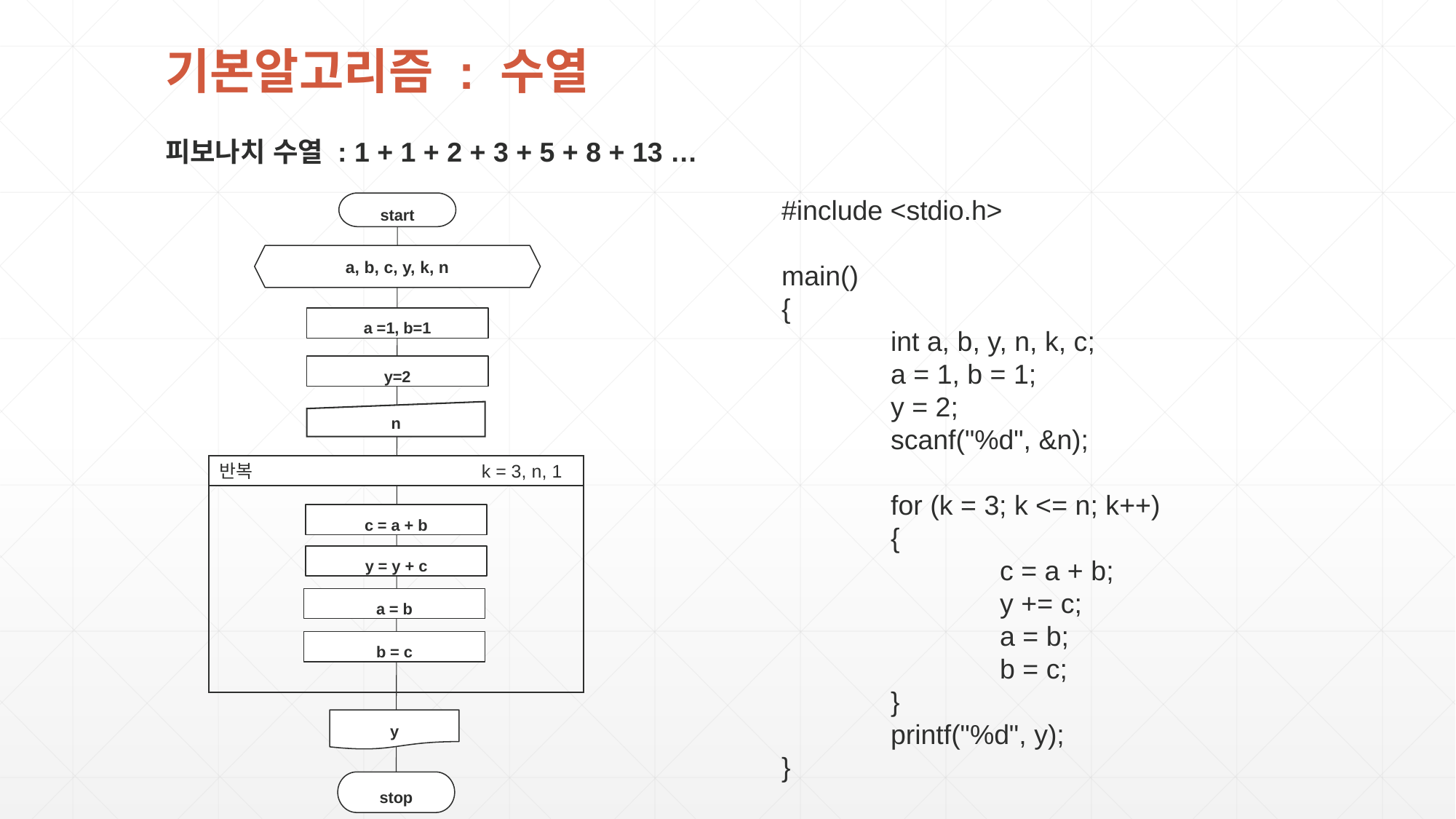

기본알고리즘 : 수열
피보나치 수열 : 1 + 1 + 2 + 3 + 5 + 8 + 13 …
#include <stdio.h>

main()
{
	int a, b, y, n, k, c;
	a = 1, b = 1;
	y = 2;
	scanf("%d", &n);

	for (k = 3; k <= n; k++)
	{
		c = a + b;
		y += c;
		a = b;
		b = c;
	}
	printf("%d", y);
}
start
a, b, c, y, k, n
a =1, b=1
y=2
n
반복                                            k = 3, n, 1

c = a + b
y = y + c
a = b
b = c
y
stop